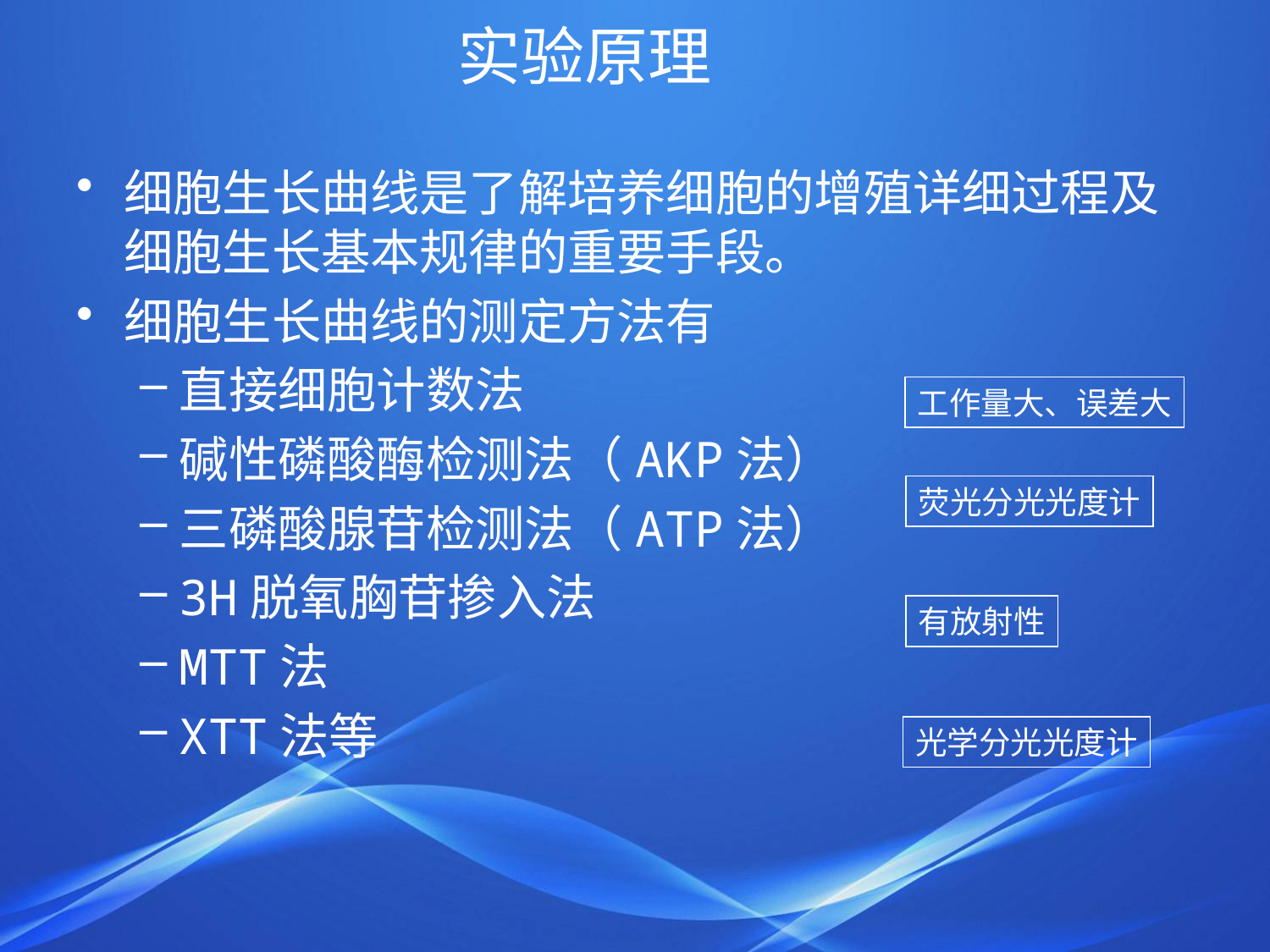

# 实验原理
细胞生长曲线是了解培养细胞的增殖详细过程及细胞生长基本规律的重要手段。
细胞生长曲线的测定方法有
直接细胞计数法
碱性磷酸酶检测法（AKP法）
三磷酸腺苷检测法（ATP法）
3H脱氧胸苷掺入法
MTT法
XTT法等
工作量大、误差大
荧光分光光度计
有放射性
光学分光光度计